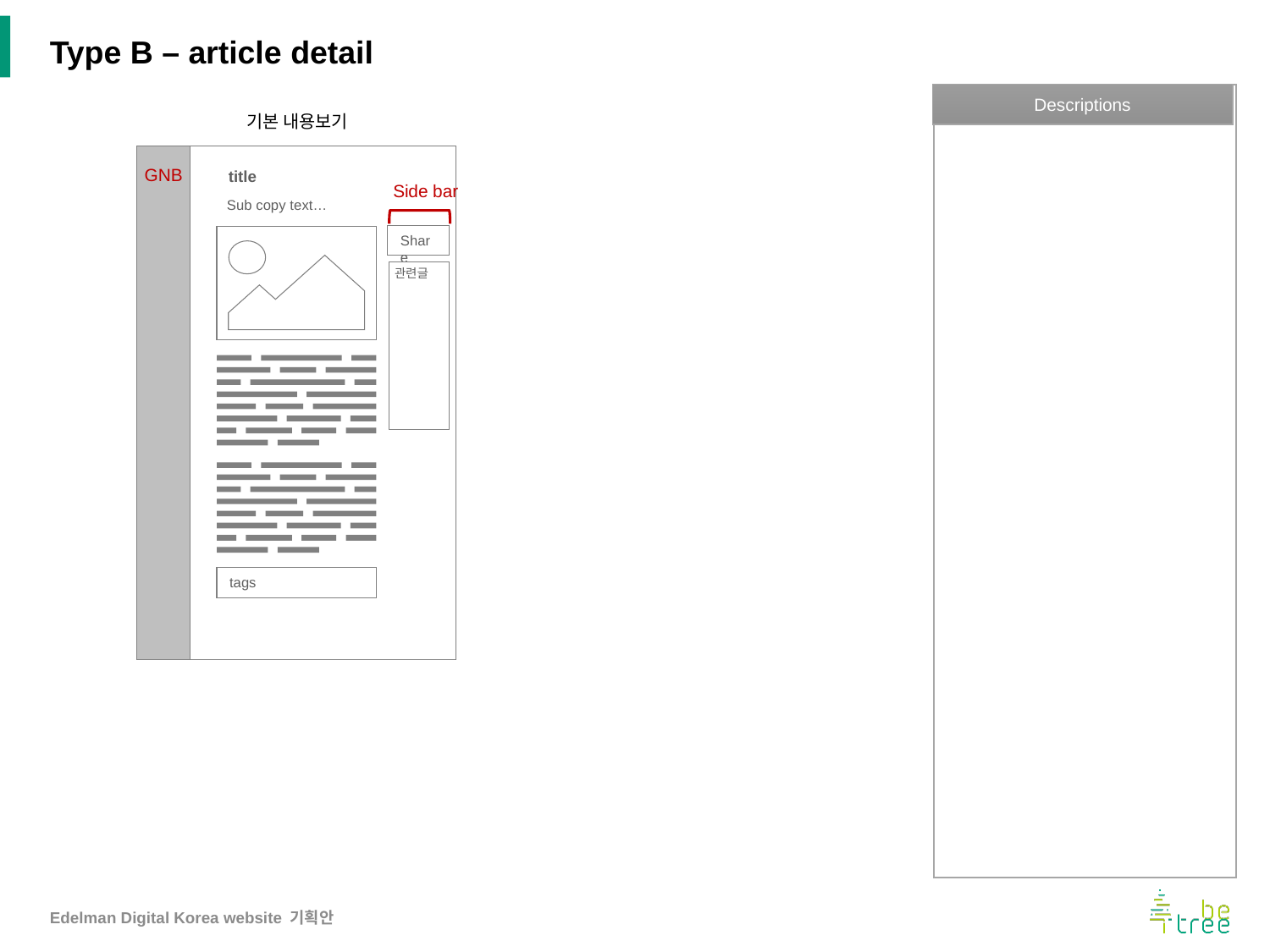

# Type B – article detail

Descriptions
기본 내용보기

GNB
title
Side bar

Sub copy text…
Share

관련글

tags
Edelman Digital Korea website 기획안